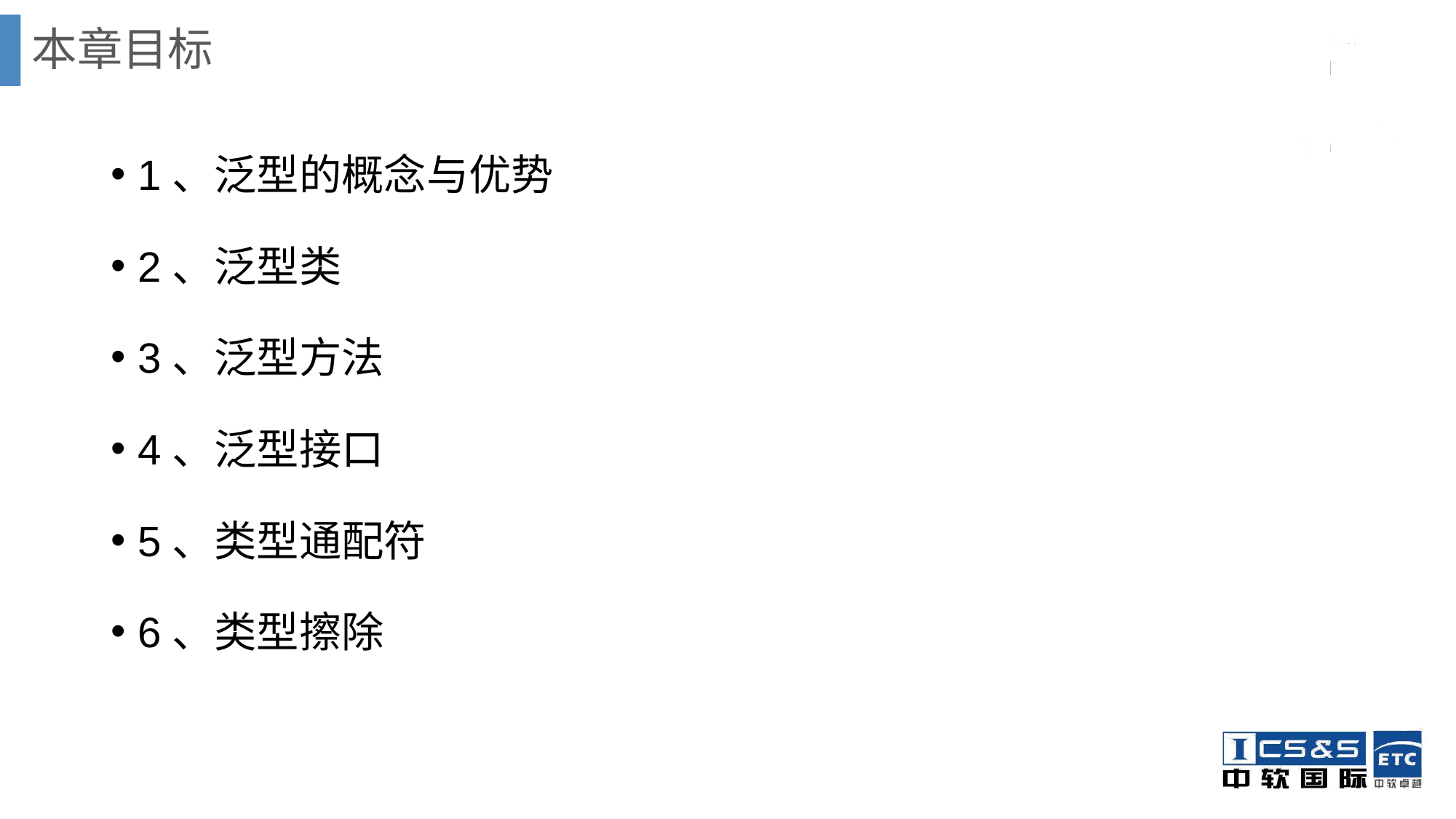

# 本章目标
1、泛型的概念与优势
2、泛型类
3、泛型方法
4、泛型接口
5、类型通配符
6、类型擦除